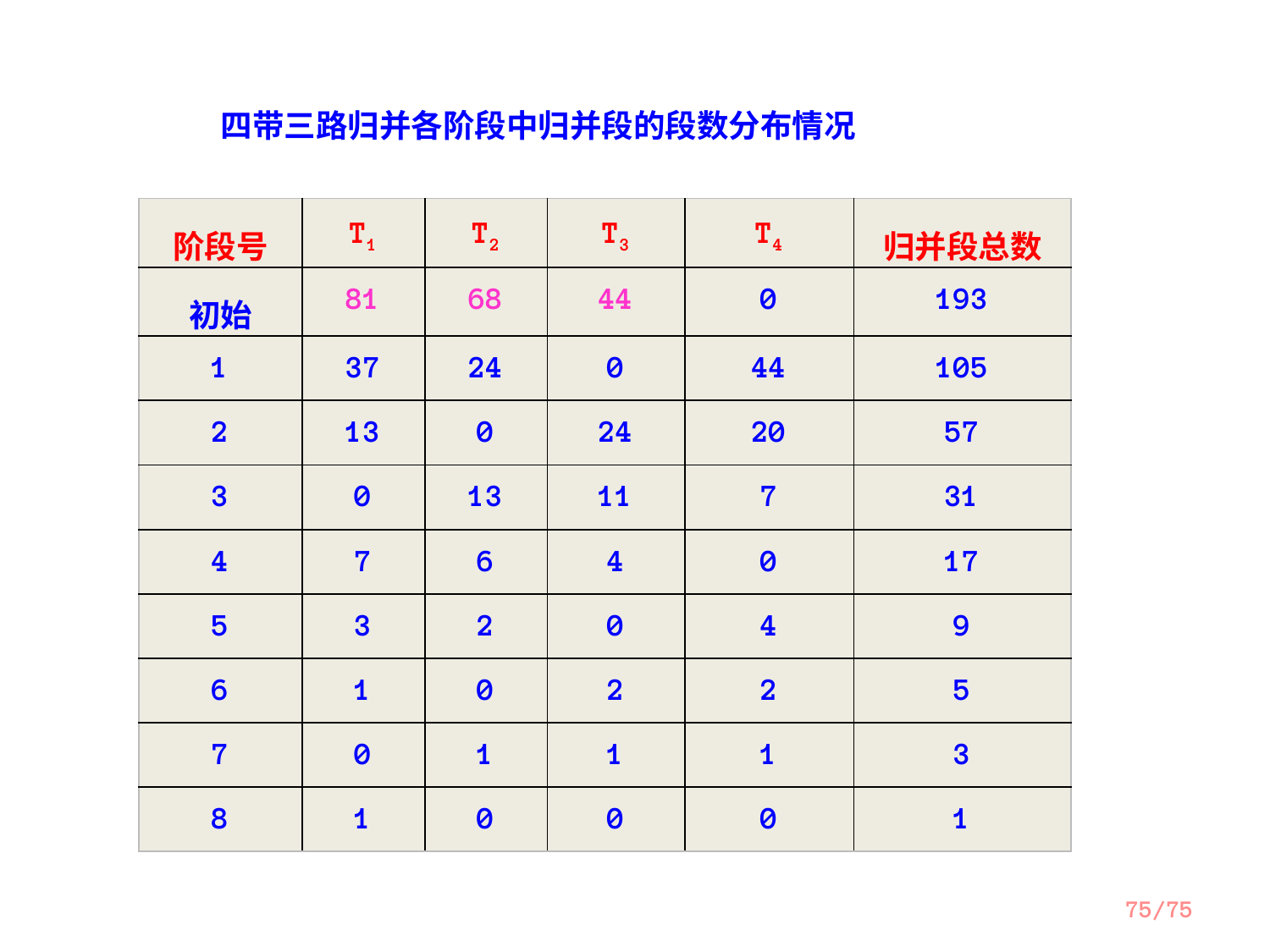

四带三路归并各阶段中归并段的段数分布情况
| 阶段号 | T1 | T2 | T3 | T4 | 归并段总数 |
| --- | --- | --- | --- | --- | --- |
| 初始 | 81 | 68 | 44 | 0 | 193 |
| 1 | 37 | 24 | 0 | 44 | 105 |
| 2 | 13 | 0 | 24 | 20 | 57 |
| 3 | 0 | 13 | 11 | 7 | 31 |
| 4 | 7 | 6 | 4 | 0 | 17 |
| 5 | 3 | 2 | 0 | 4 | 9 |
| 6 | 1 | 0 | 2 | 2 | 5 |
| 7 | 0 | 1 | 1 | 1 | 3 |
| 8 | 1 | 0 | 0 | 0 | 1 |
75/75